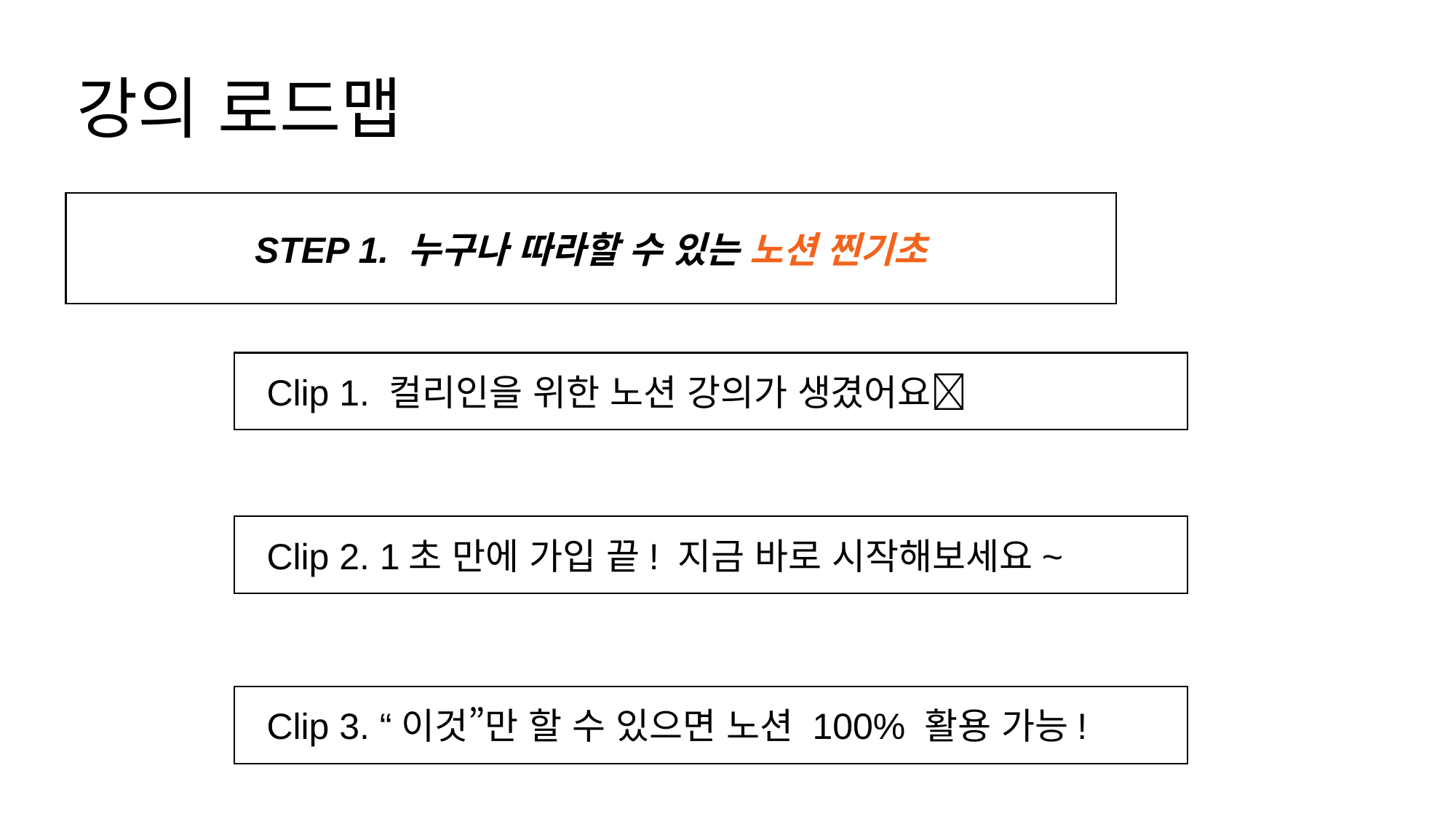

# 강의 로드맵
STEP 1. 누구나 따라할 수 있는 노션 찐기초
Clip 1. 컬리인을 위한 노션 강의가 생겼어요🥰
Clip 2. 1초 만에 가입 끝! 지금 바로 시작해보세요~
Clip 3. “이것”만 할 수 있으면 노션 100% 활용 가능!